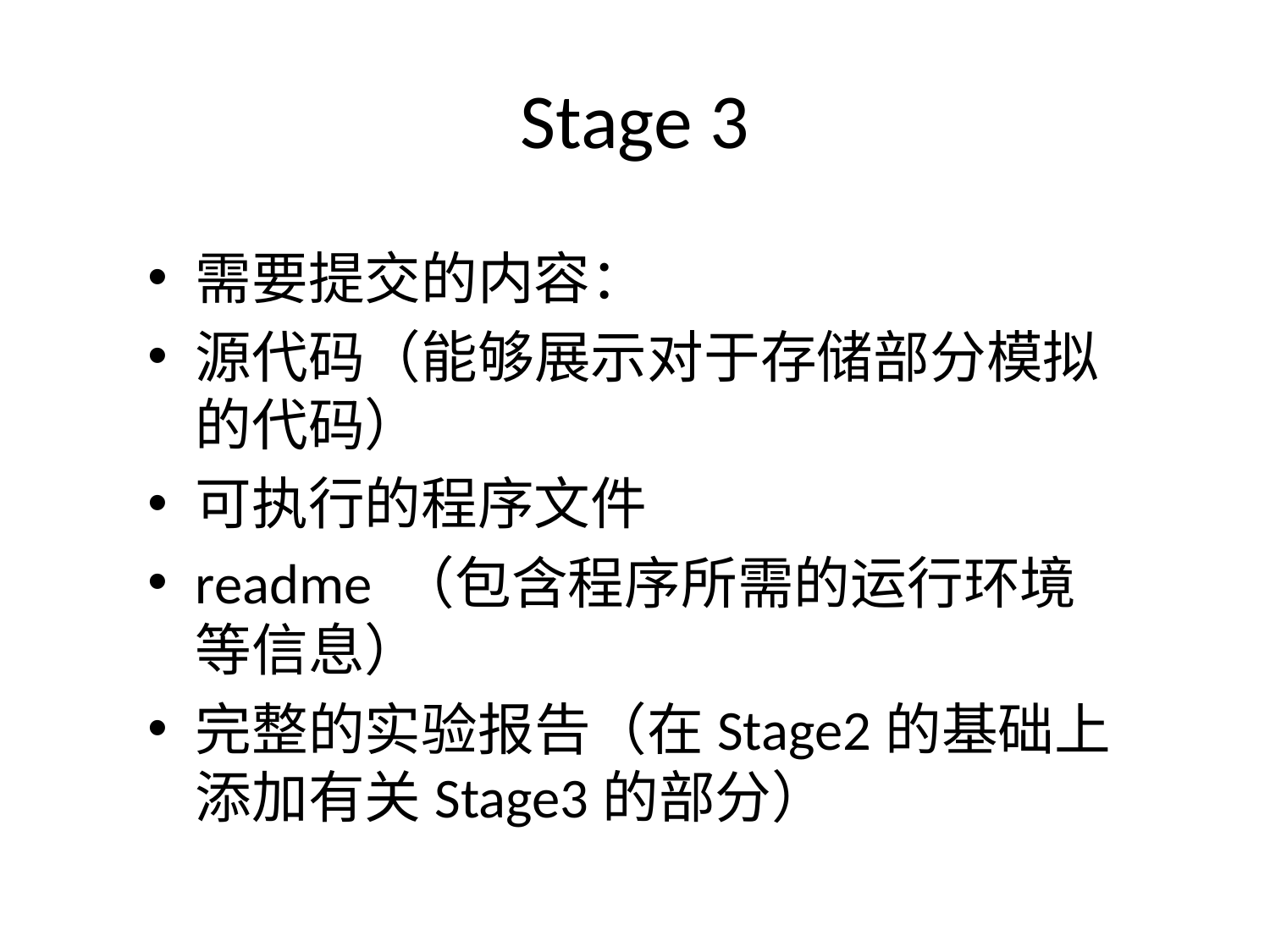

# Stage 3
需要提交的内容：
源代码（能够展示对于存储部分模拟的代码）
可执行的程序文件
readme （包含程序所需的运行环境等信息）
完整的实验报告（在Stage2的基础上添加有关Stage3的部分）